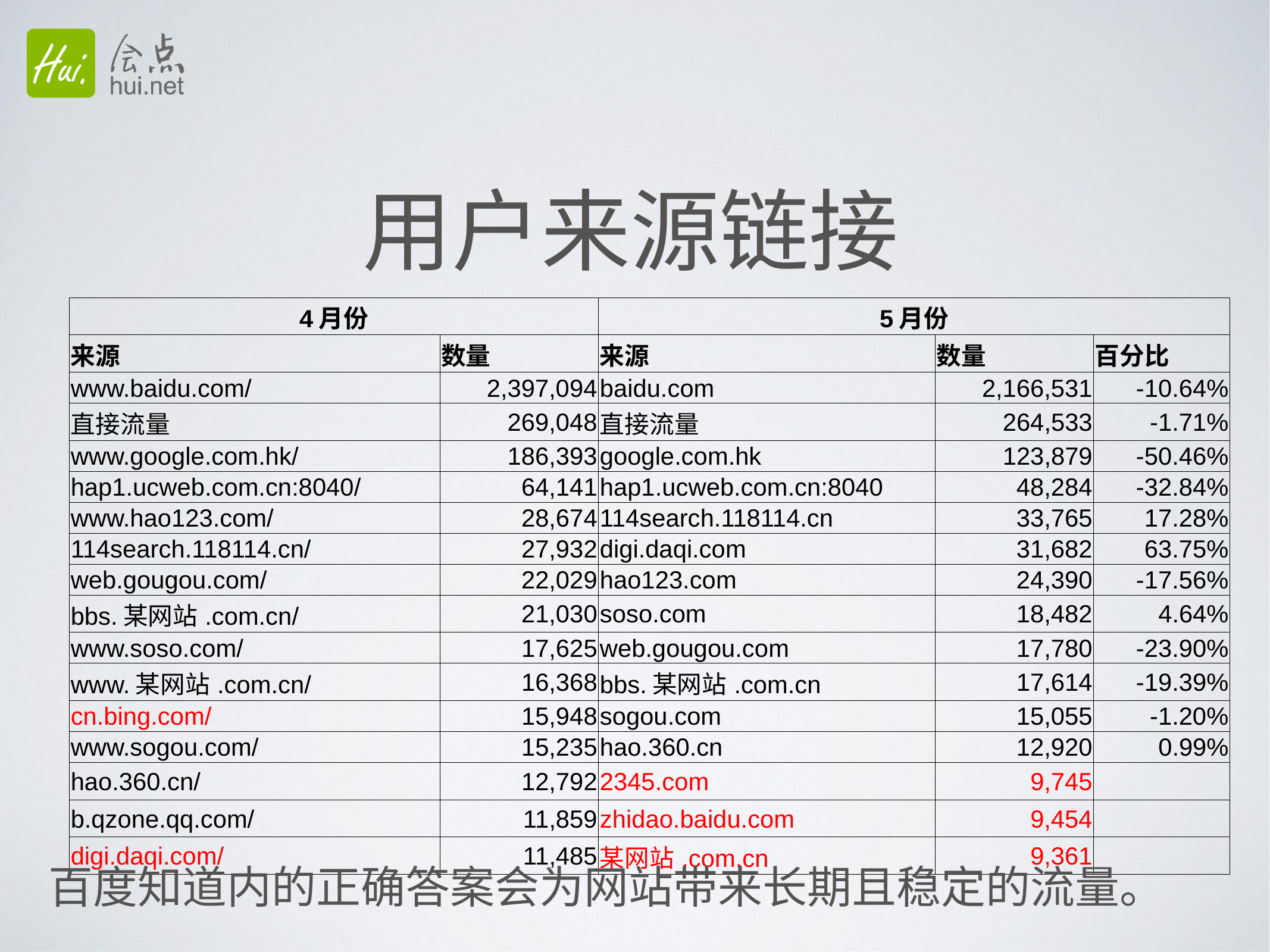

# 用户来源链接
| 4月份 |  | 5月份 |  |  |
| --- | --- | --- | --- | --- |
| 来源 | 数量 | 来源 | 数量 | 百分比 |
| www.baidu.com/ | 2,397,094 | baidu.com | 2,166,531 | -10.64% |
| 直接流量 | 269,048 | 直接流量 | 264,533 | -1.71% |
| www.google.com.hk/ | 186,393 | google.com.hk | 123,879 | -50.46% |
| hap1.ucweb.com.cn:8040/ | 64,141 | hap1.ucweb.com.cn:8040 | 48,284 | -32.84% |
| www.hao123.com/ | 28,674 | 114search.118114.cn | 33,765 | 17.28% |
| 114search.118114.cn/ | 27,932 | digi.daqi.com | 31,682 | 63.75% |
| web.gougou.com/ | 22,029 | hao123.com | 24,390 | -17.56% |
| bbs.某网站.com.cn/ | 21,030 | soso.com | 18,482 | 4.64% |
| www.soso.com/ | 17,625 | web.gougou.com | 17,780 | -23.90% |
| www.某网站.com.cn/ | 16,368 | bbs.某网站.com.cn | 17,614 | -19.39% |
| cn.bing.com/ | 15,948 | sogou.com | 15,055 | -1.20% |
| www.sogou.com/ | 15,235 | hao.360.cn | 12,920 | 0.99% |
| hao.360.cn/ | 12,792 | 2345.com | 9,745 |  |
| b.qzone.qq.com/ | 11,859 | zhidao.baidu.com | 9,454 |  |
| digi.daqi.com/ | 11,485 | 某网站.com.cn | 9,361 |  |
百度知道内的正确答案会为网站带来长期且稳定的流量。